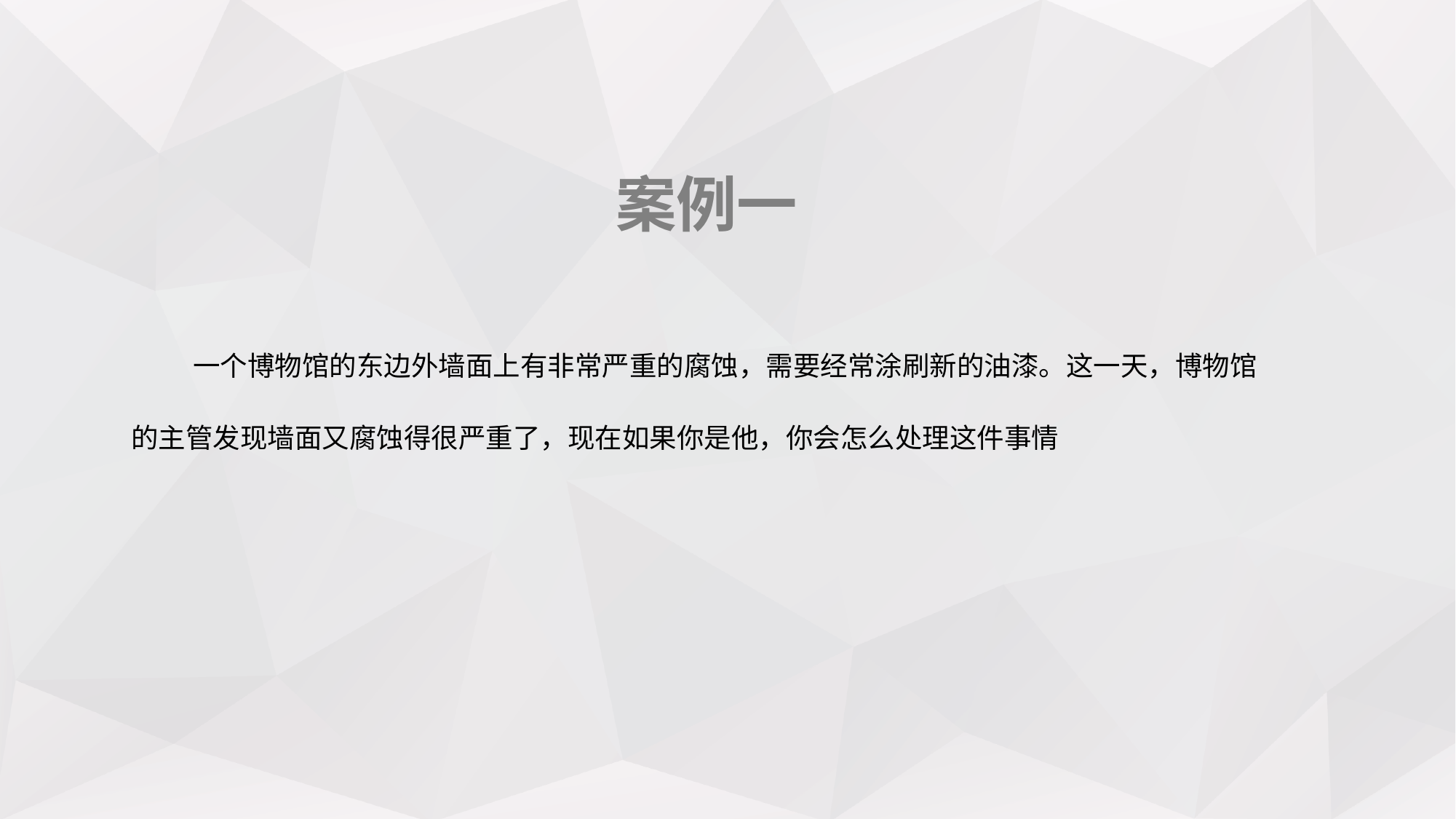

案例一
         一个博物馆的东边外墙面上有非常严重的腐蚀，需要经常涂刷新的油漆。这一天，博物馆的主管发现墙面又腐蚀得很严重了，现在如果你是他，你会怎么处理这件事情